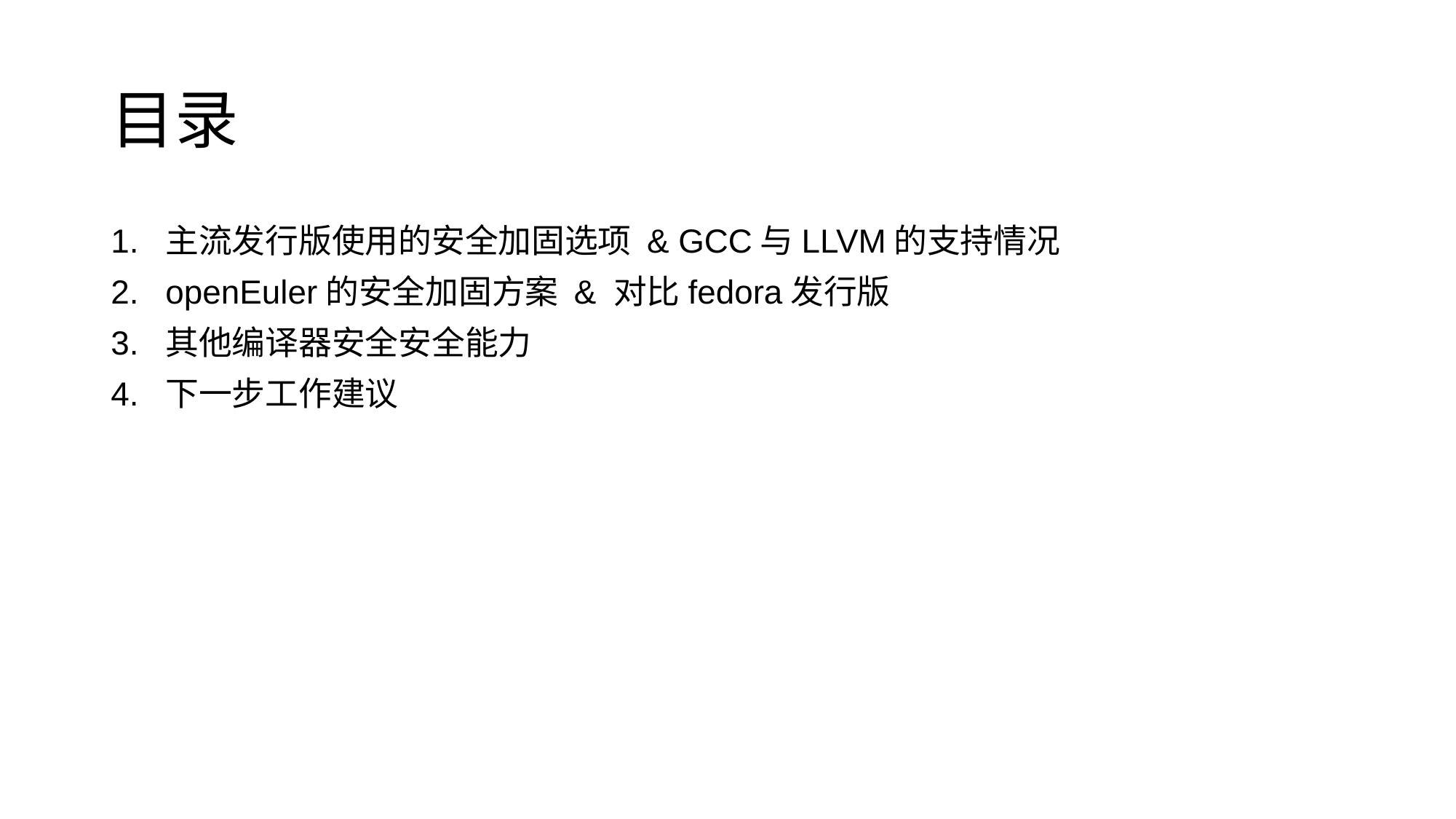

# 目录
主流发行版使用的安全加固选项 & GCC与LLVM的支持情况
openEuler的安全加固方案 & 对比fedora发行版
其他编译器安全安全能力
下一步工作建议